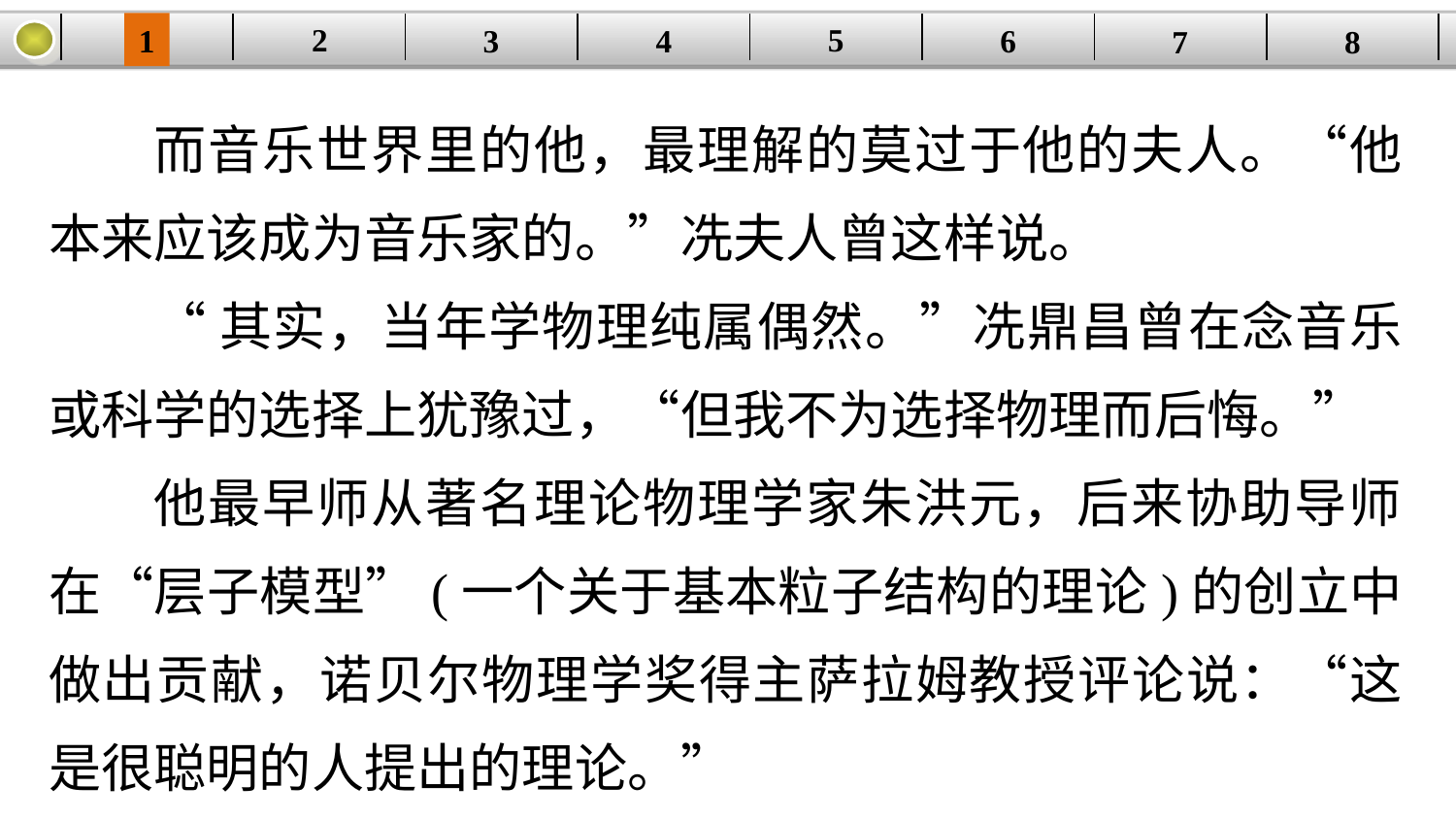

5
2
1
4
6
|  |  |  |  |  |  |  |  |
| --- | --- | --- | --- | --- | --- | --- | --- |
3
8
7

而音乐世界里的他，最理解的莫过于他的夫人。“他本来应该成为音乐家的。”冼夫人曾这样说。
“其实，当年学物理纯属偶然。”冼鼎昌曾在念音乐或科学的选择上犹豫过，“但我不为选择物理而后悔。”
他最早师从著名理论物理学家朱洪元，后来协助导师在“层子模型”(一个关于基本粒子结构的理论)的创立中做出贡献，诺贝尔物理学奖得主萨拉姆教授评论说：“这是很聪明的人提出的理论。”